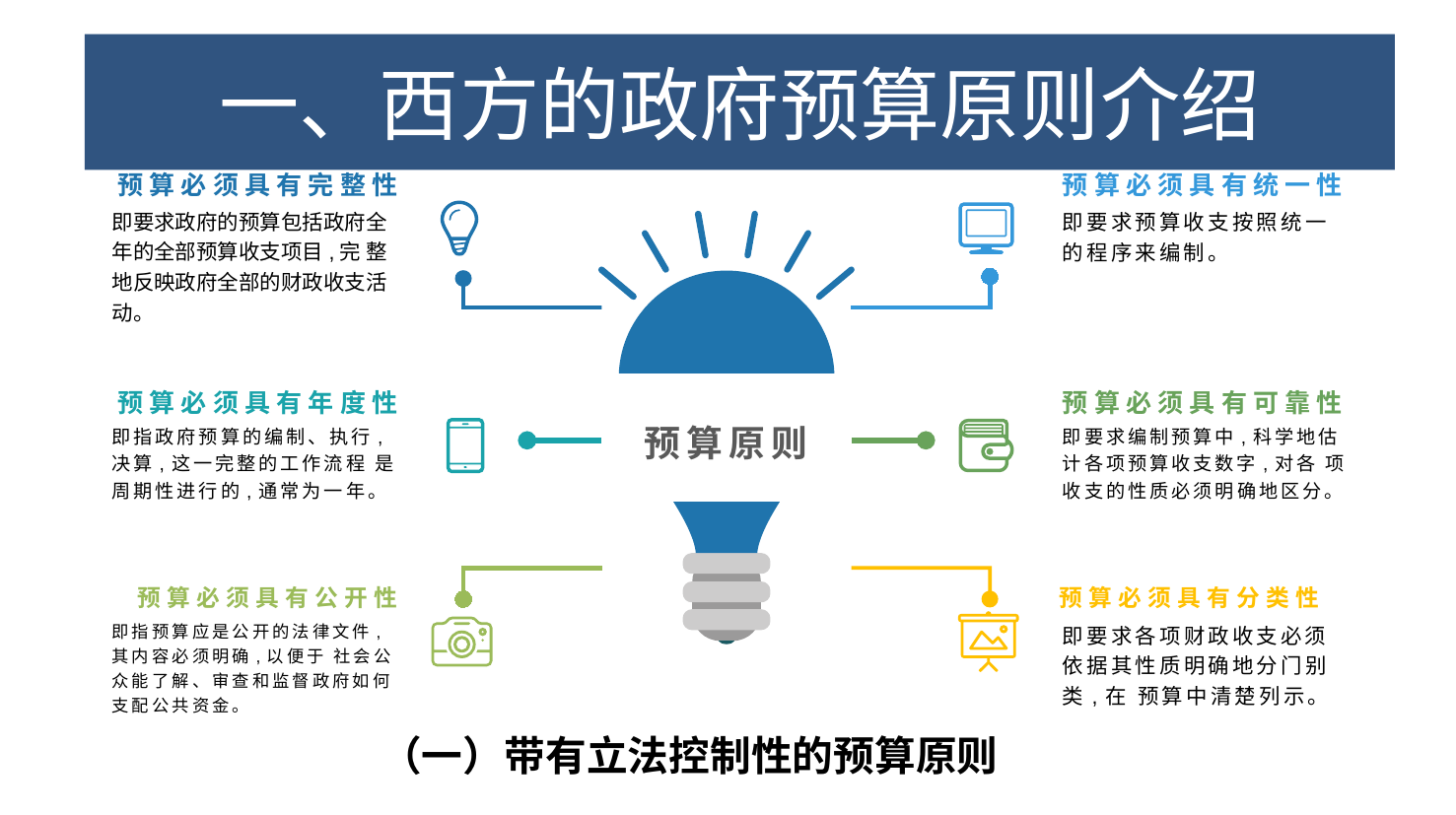

一、西方政府预算原则的介绍
一、西方的政府预算原则介绍
预算必须具有统一性
预算必须具有完整性

即要求政府的预算包括政府全年的全部预算收支项目,完 整地反映政府全部的财政收支活动。
即要求预算收支按照统一的程序来编制。

预算必须具有年度性
预算必须具有可靠性
预算原则

即指政府预算的编制、执行,决算,这一完整的工作流程 是周期性进行的,通常为一年。
即要求编制预算中,科学地估计各项预算收支数字,对各 项收支的性质必须明确地区分。

 预算必须具有公开性
 预算必须具有分类性

即指预算应是公开的法律文件,其内容必须明确,以便于 社会公众能了解、审查和监督政府如何支配公共资金。
即要求各项财政收支必须依据其性质明确地分门别类,在 预算中清楚列示。

（一）带有立法控制性的预算原则